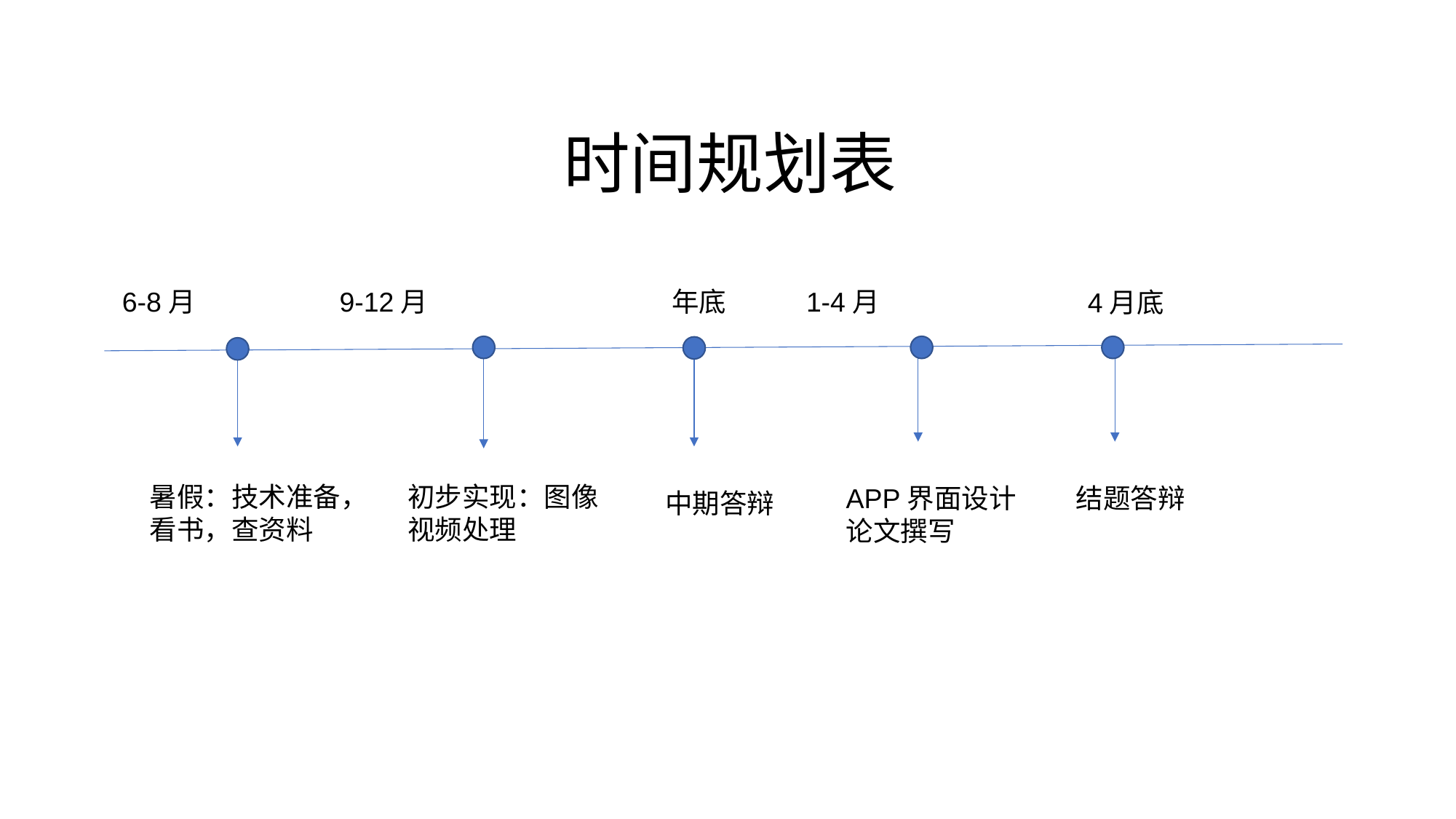

时间规划表
1-4月
6-8月
9-12月
年底
4月底

暑假：技术准备，看书，查资料
初步实现：图像视频处理
结题答辩
APP界面设计
论文撰写
中期答辩